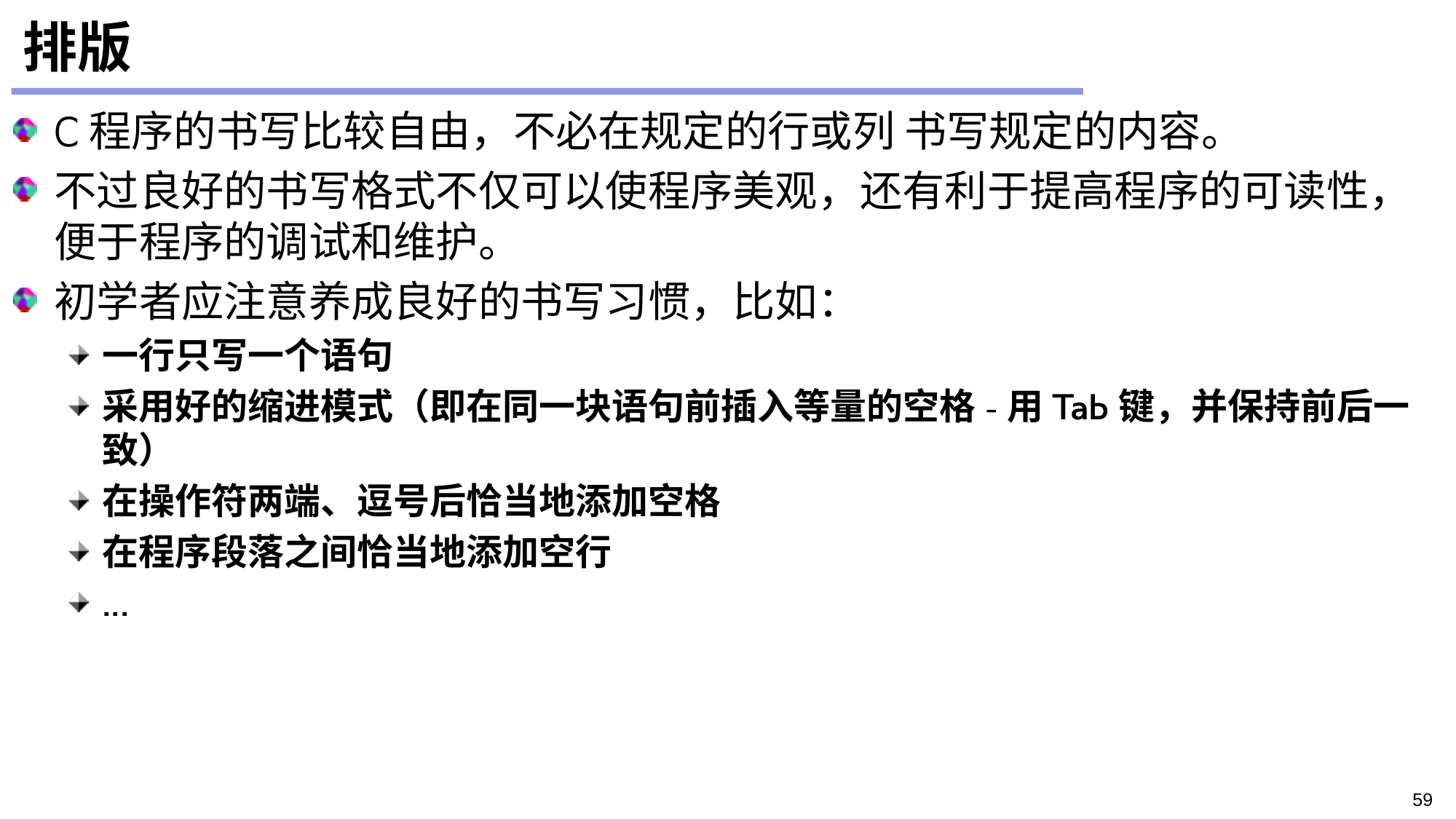

# 排版
C程序的书写比较自由，不必在规定的行或列 书写规定的内容。
不过良好的书写格式不仅可以使程序美观，还有利于提高程序的可读性，便于程序的调试和维护。
初学者应注意养成良好的书写习惯，比如：
一行只写一个语句
采用好的缩进模式（即在同一块语句前插入等量的空格-用Tab键，并保持前后一致）
在操作符两端、逗号后恰当地添加空格
在程序段落之间恰当地添加空行
...
59